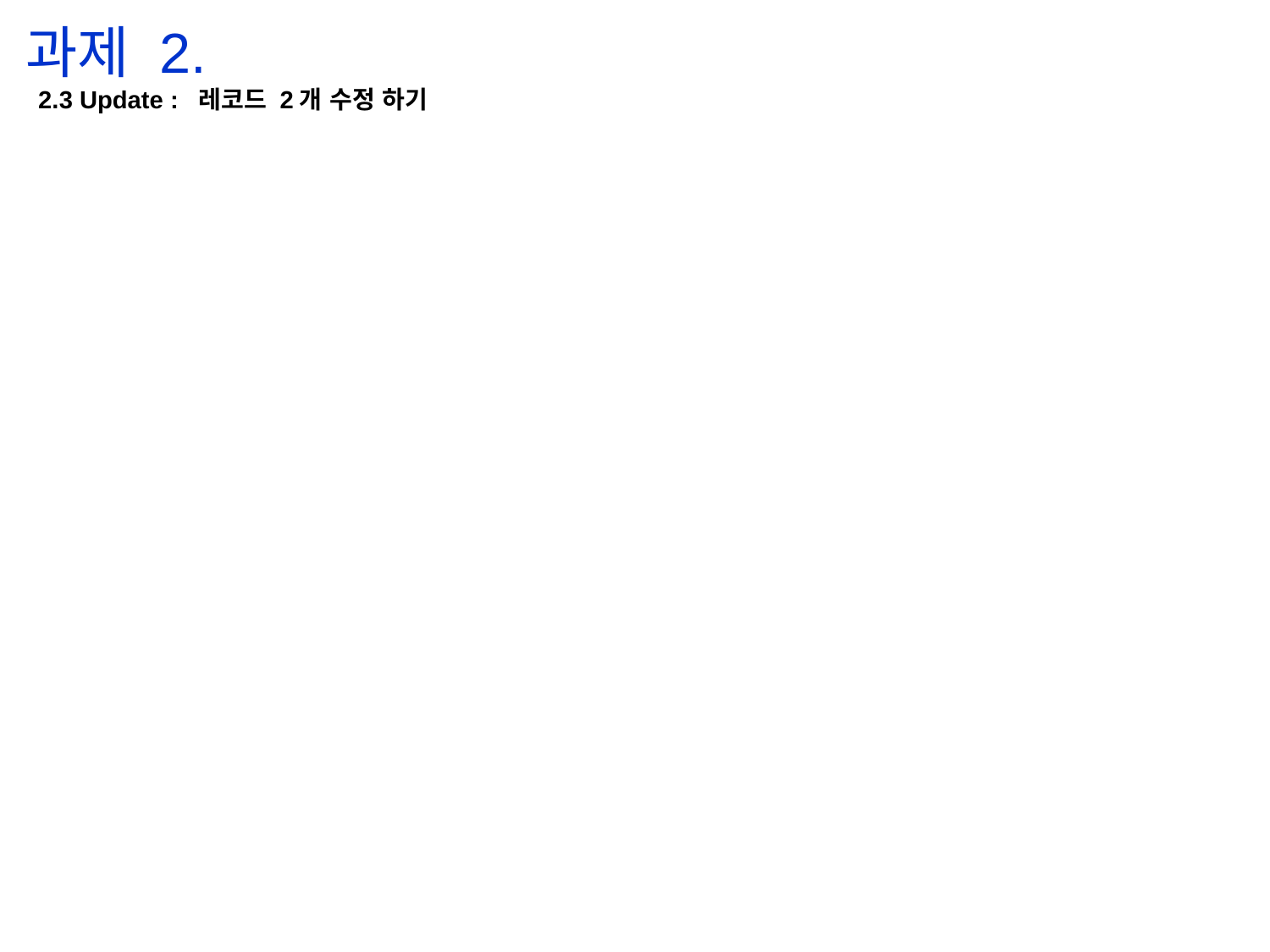

과제 2.
2.3 Update :  레코드 2개 수정 하기